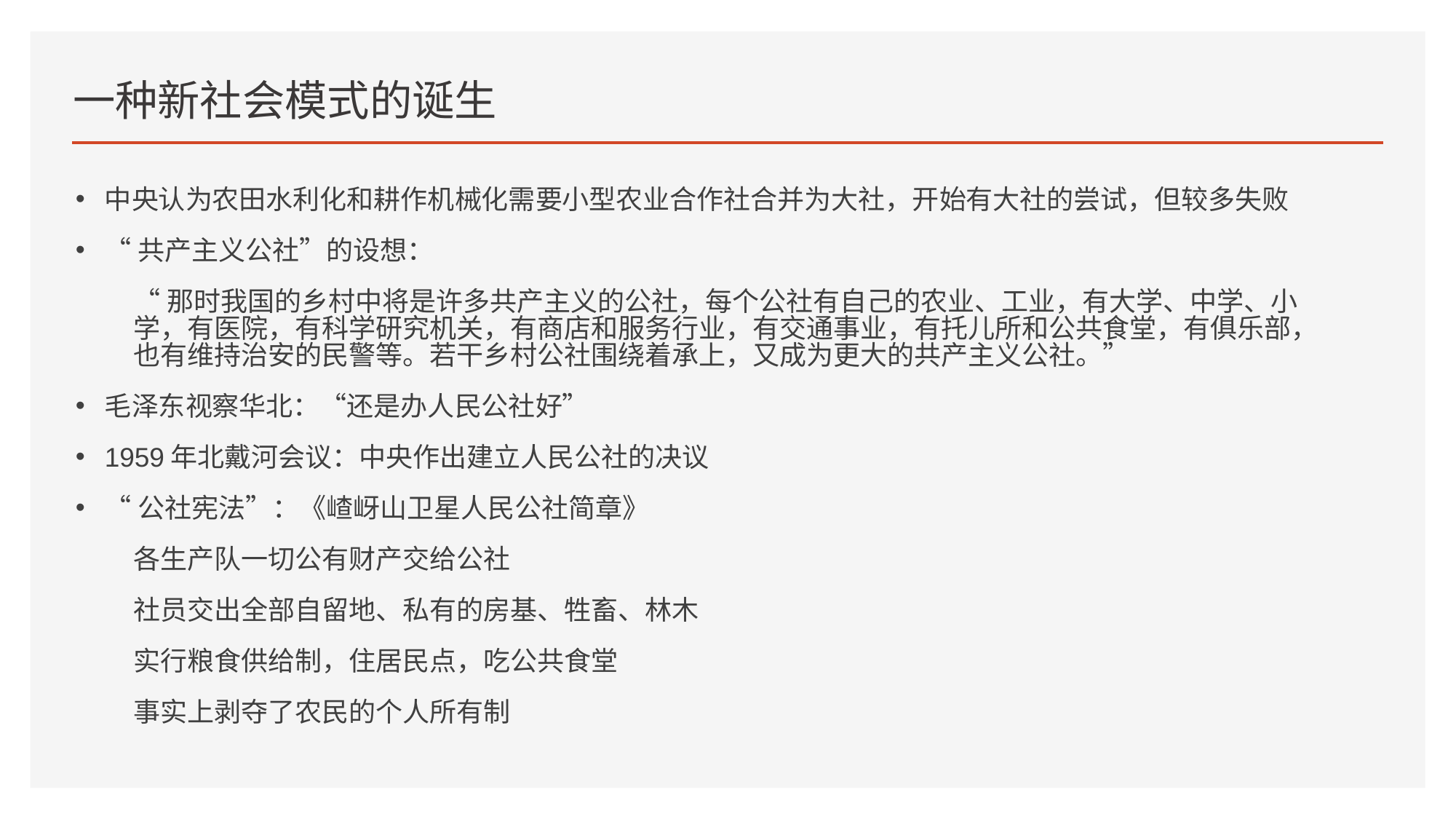

# 一种新社会模式的诞生
中央认为农田水利化和耕作机械化需要小型农业合作社合并为大社，开始有大社的尝试，但较多失败
“共产主义公社”的设想：
“那时我国的乡村中将是许多共产主义的公社，每个公社有自己的农业、工业，有大学、中学、小学，有医院，有科学研究机关，有商店和服务行业，有交通事业，有托儿所和公共食堂，有俱乐部，也有维持治安的民警等。若干乡村公社围绕着承上，又成为更大的共产主义公社。”
毛泽东视察华北：“还是办人民公社好”
1959年北戴河会议：中央作出建立人民公社的决议
“公社宪法”：《嵖岈山卫星人民公社简章》
各生产队一切公有财产交给公社
社员交出全部自留地、私有的房基、牲畜、林木
实行粮食供给制，住居民点，吃公共食堂
事实上剥夺了农民的个人所有制